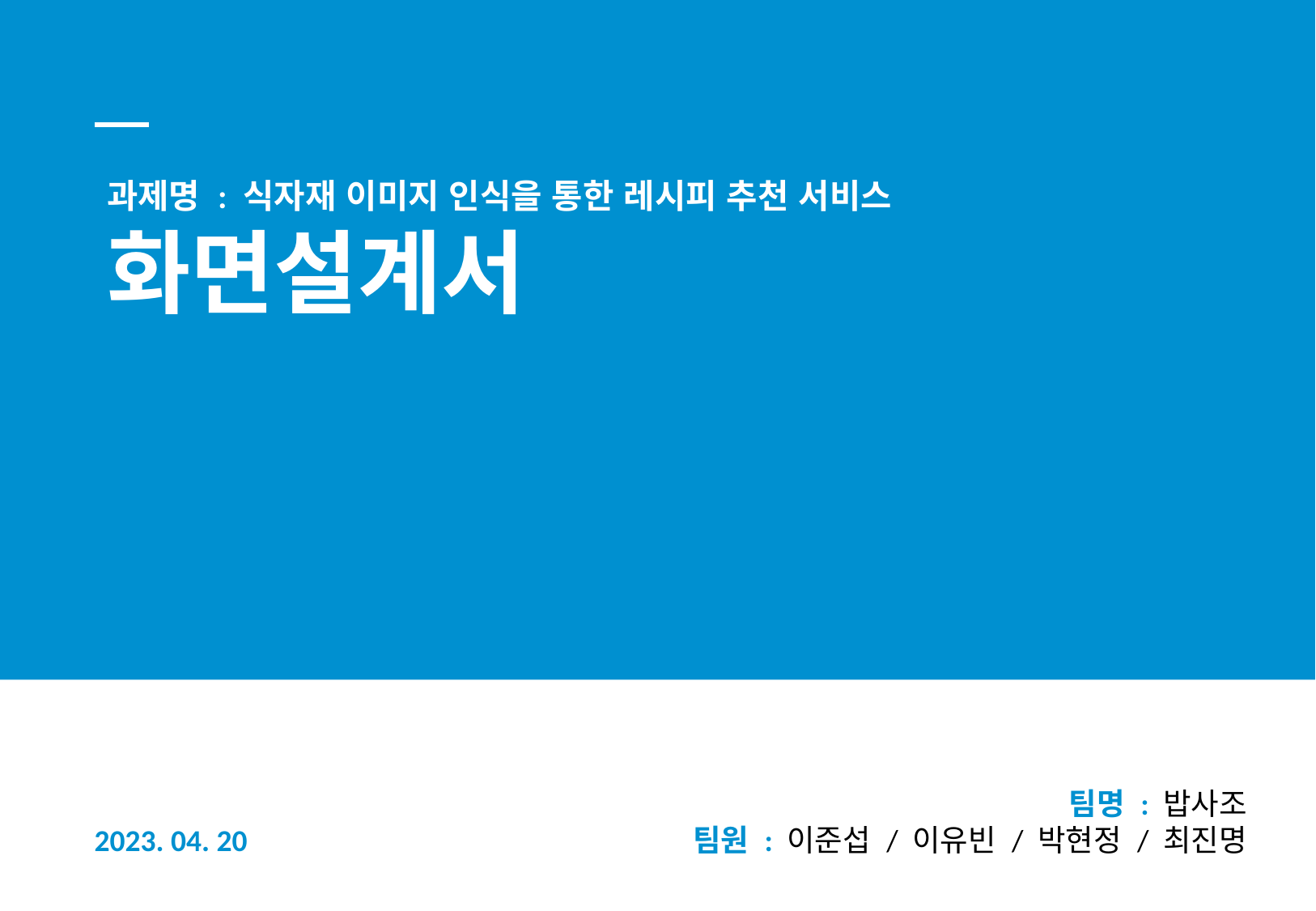

과제명 : 식자재 이미지 인식을 통한 레시피 추천 서비스
화면설계서
팀명 : 밥사조
팀원 : 이준섭 / 이유빈 / 박현정 / 최진명
2023. 04. 20